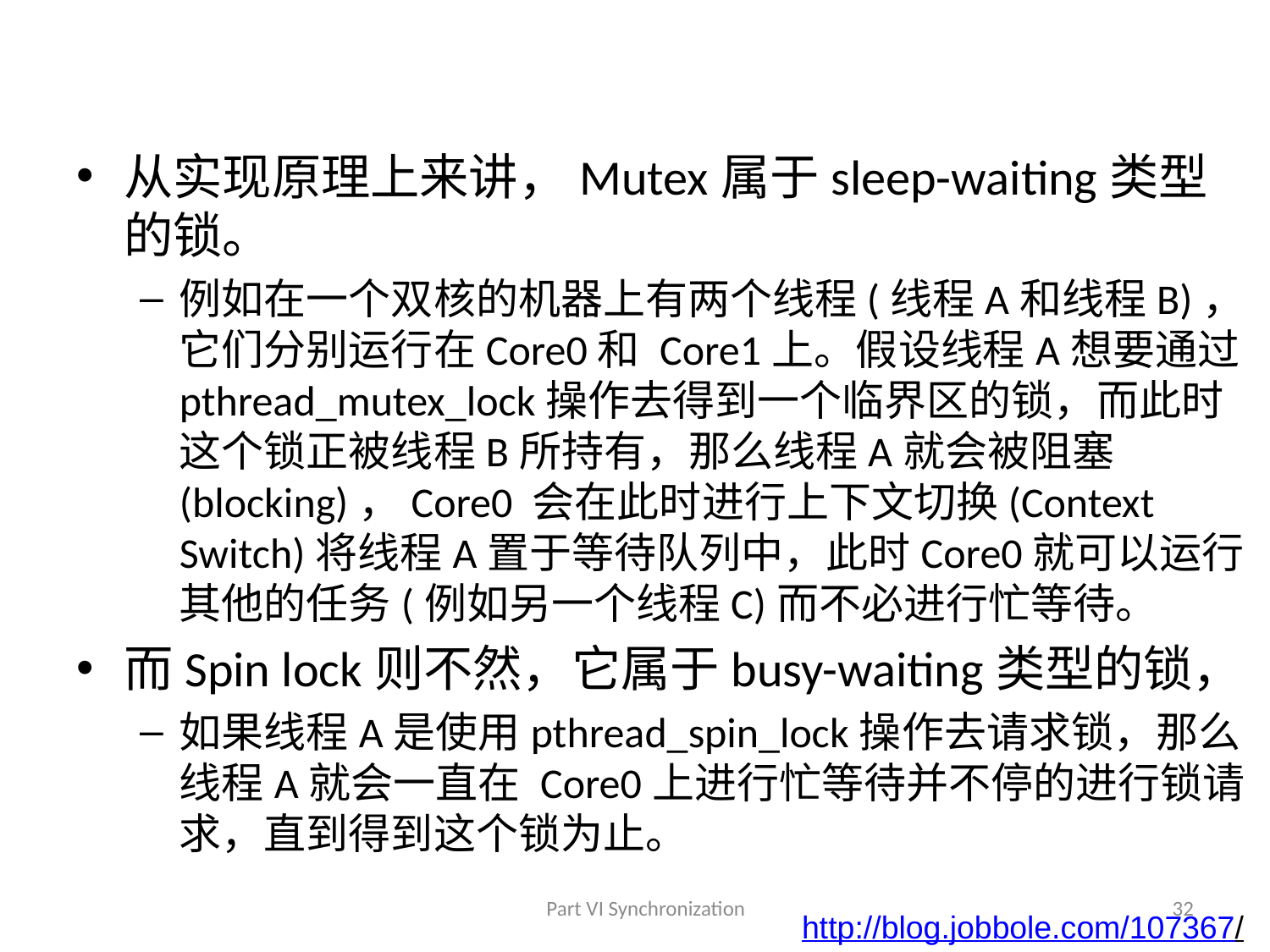

#
从实现原理上来讲，Mutex属于sleep-waiting类型的锁。
例如在一个双核的机器上有两个线程(线程A和线程B)，它们分别运行在Core0和 Core1上。假设线程A想要通过pthread_mutex_lock操作去得到一个临界区的锁，而此时这个锁正被线程B所持有，那么线程A就会被阻塞 (blocking)，Core0 会在此时进行上下文切换(Context Switch)将线程A置于等待队列中，此时Core0就可以运行其他的任务(例如另一个线程C)而不必进行忙等待。
而Spin lock则不然，它属于busy-waiting类型的锁，
如果线程A是使用pthread_spin_lock操作去请求锁，那么线程A就会一直在 Core0上进行忙等待并不停的进行锁请求，直到得到这个锁为止。
Part VI Synchronization
32
http://blog.jobbole.com/107367/